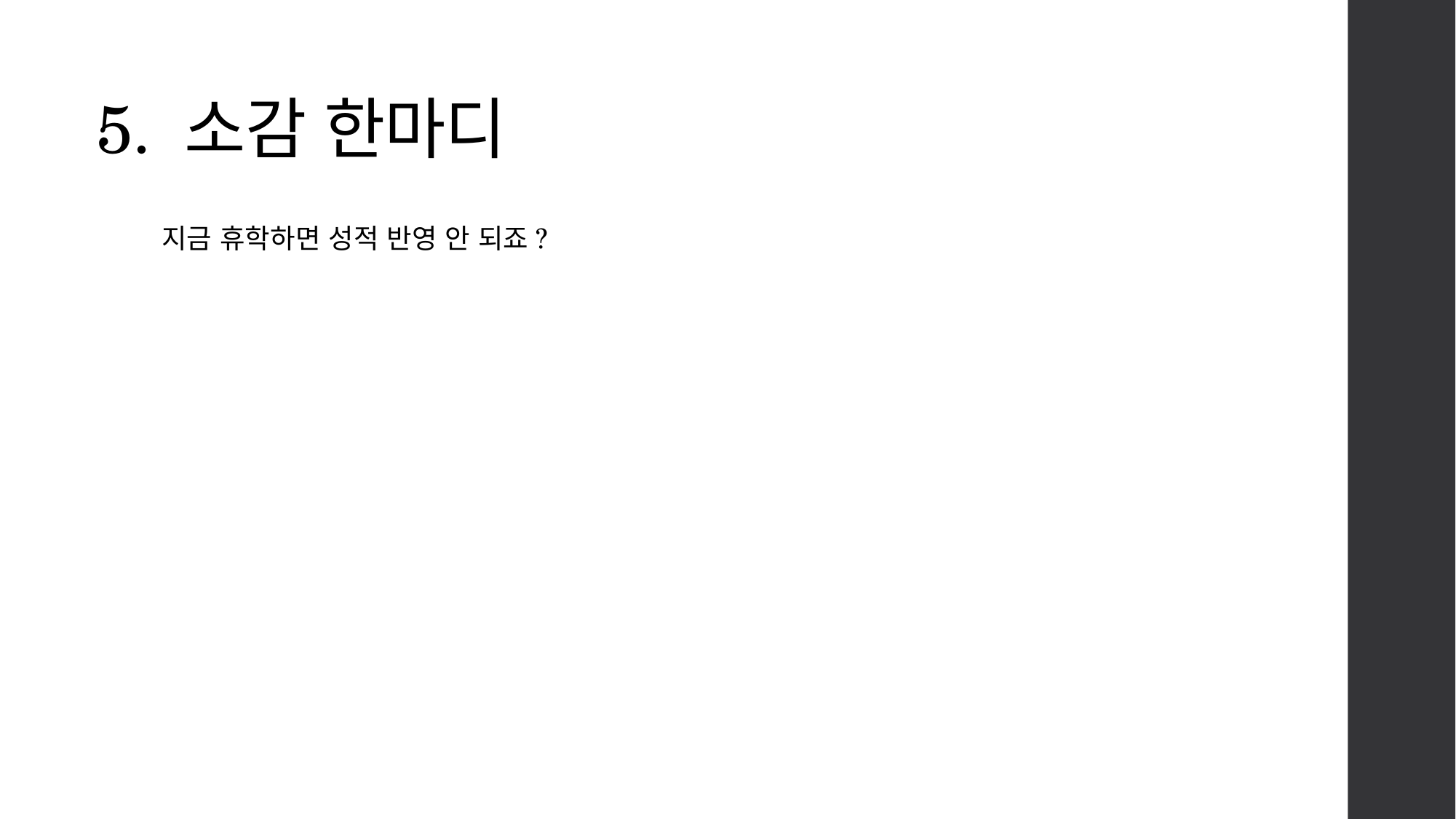

# 5. 소감 한마디
지금 휴학하면 성적 반영 안 되죠?